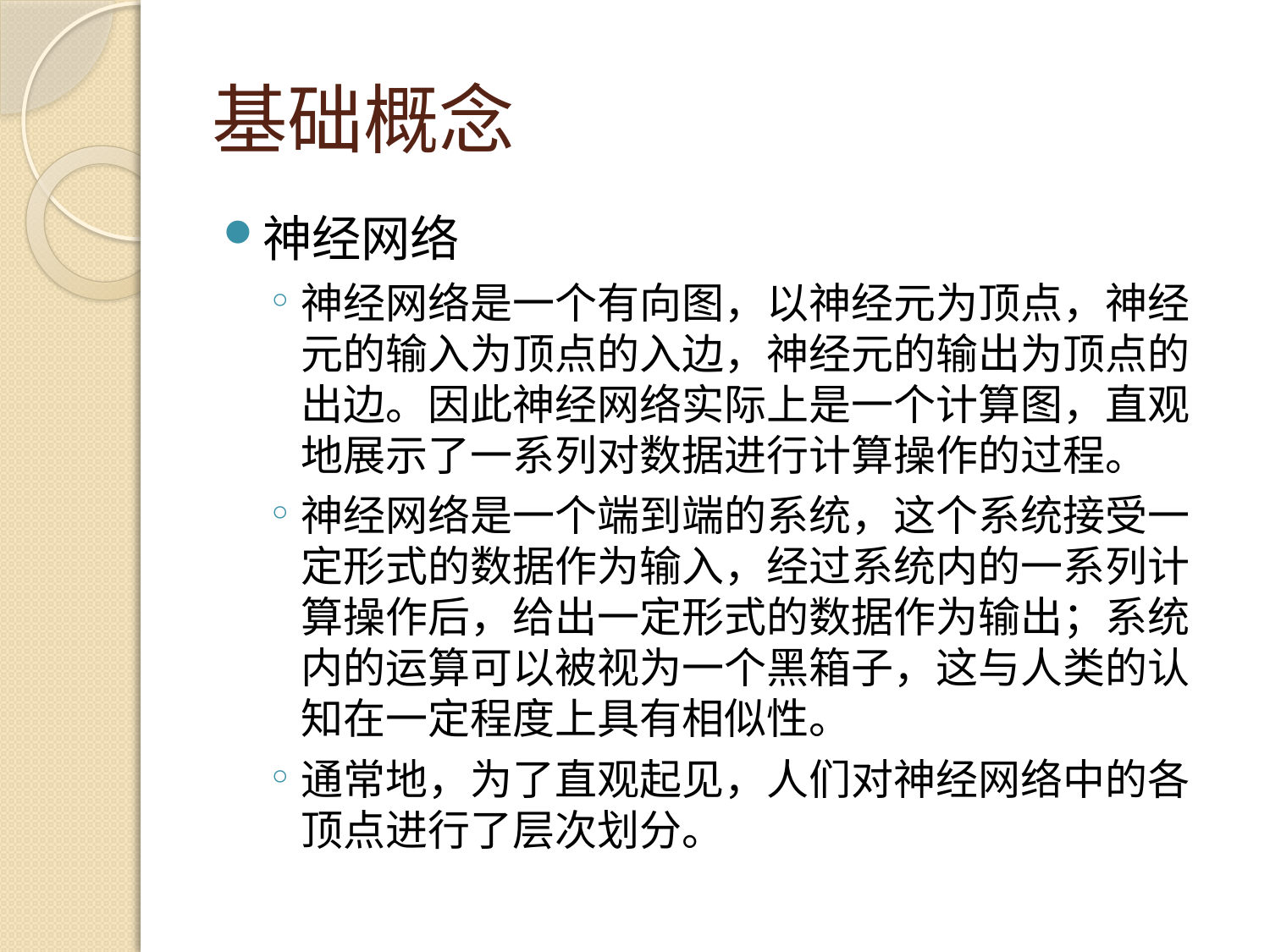

# 基础概念
神经网络
神经网络是一个有向图，以神经元为顶点，神经元的输入为顶点的入边，神经元的输出为顶点的出边。因此神经网络实际上是一个计算图，直观地展示了一系列对数据进行计算操作的过程。
神经网络是一个端到端的系统，这个系统接受一定形式的数据作为输入，经过系统内的一系列计算操作后，给出一定形式的数据作为输出；系统内的运算可以被视为一个黑箱子，这与人类的认知在一定程度上具有相似性。
通常地，为了直观起见，人们对神经网络中的各顶点进行了层次划分。